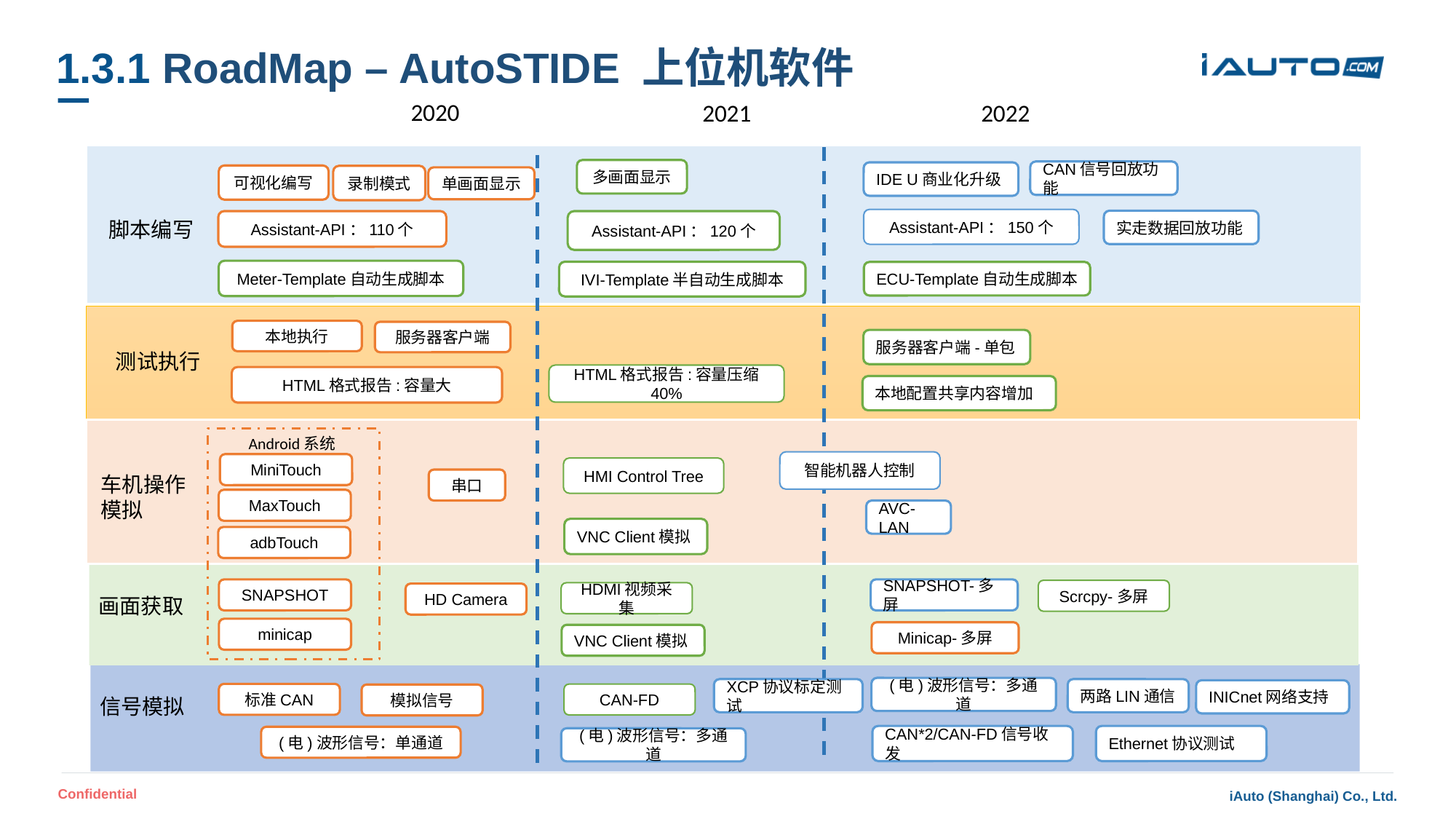

# 1.3.1 RoadMap – AutoSTIDE 上位机软件
2020
2021
2022

多画面显示
CAN信号回放功能
IDE U商业化升级
可视化编写
录制模式
单画面显示
Assistant-API：150个
实走数据回放功能
Assistant-API：110个
Assistant-API：120个
脚本编写
Meter-Template自动生成脚本
IVI-Template半自动生成脚本
ECU-Template自动生成脚本

本地执行
服务器客户端
服务器客户端-单包
测试执行
HTML格式报告:容量压缩 40%
HTML格式报告:容量大
本地配置共享内容增加

Android系统

智能机器人控制
MiniTouch
HMI Control Tree
车机操作模拟
串口
MaxTouch
AVC-LAN
VNC Client模拟
adbTouch

SNAPSHOT
SNAPSHOT-多屏
Scrcpy-多屏
HDMI视频采集
HD Camera
画面获取
minicap
Minicap-多屏
VNC Client模拟

(电)波形信号：多通道
XCP协议标定测试
两路LIN通信
INICnet网络支持
标准CAN
CAN-FD
模拟信号
信号模拟
CAN*2/CAN-FD信号收发
Ethernet协议测试
(电)波形信号：单通道
(电)波形信号：多通道